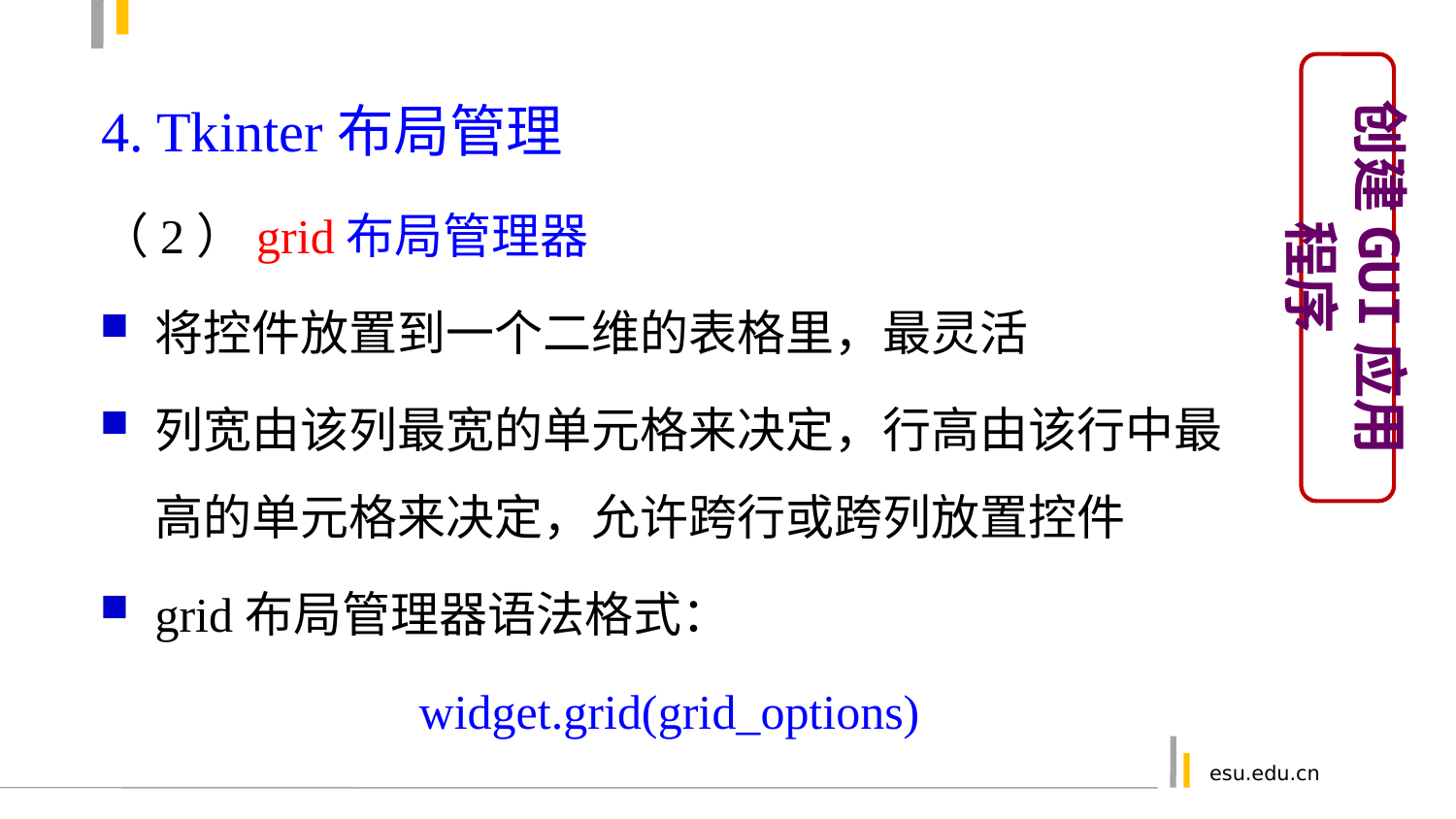

创建GUI应用程序
4. Tkinter布局管理
（2）grid布局管理器
将控件放置到一个二维的表格里，最灵活
列宽由该列最宽的单元格来决定，行高由该行中最高的单元格来决定，允许跨行或跨列放置控件
grid布局管理器语法格式：
widget.grid(grid_options)